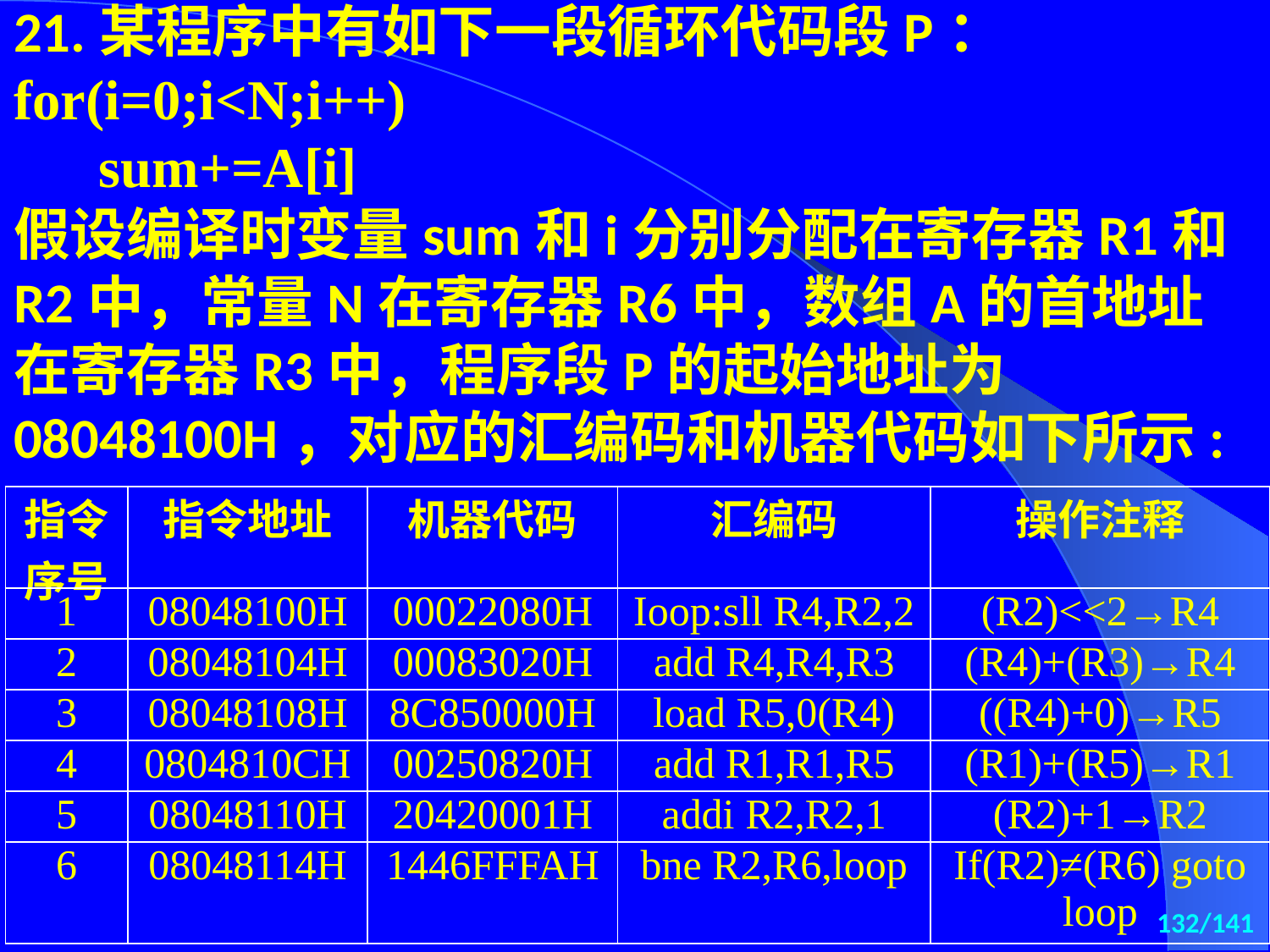

21.某程序中有如下一段循环代码段P：
for(i=0;i<N;i++)
      sum+=A[i]
假设编译时变量sum和i分别分配在寄存器R1和R2中，常量N在寄存器R6中，数组A的首地址在寄存器R3中，程序段P的起始地址为08048100H，对应的汇编码和机器代码如下所示:

| 指令序号 | 指令地址 | 机器代码 | 汇编码 | 操作注释 |
| --- | --- | --- | --- | --- |
| 1 | 08048100H | 00022080H | Ioop:sll R4,R2,2 | (R2)<<2→R4 |
| 2 | 08048104H | 00083020H | add R4,R4,R3 | (R4)+(R3)→R4 |
| 3 | 08048108H | 8C850000H | load R5,0(R4) | ((R4)+0)→R5 |
| 4 | 0804810CH | 00250820H | add R1,R1,R5 | (R1)+(R5)→R1 |
| 5 | 08048110H | 20420001H | addi R2,R2,1 | (R2)+1→R2 |
| 6 | 08048114H | 1446FFFAH | bne R2,R6,loop | If(R2)≠(R6) goto loop |
132/141